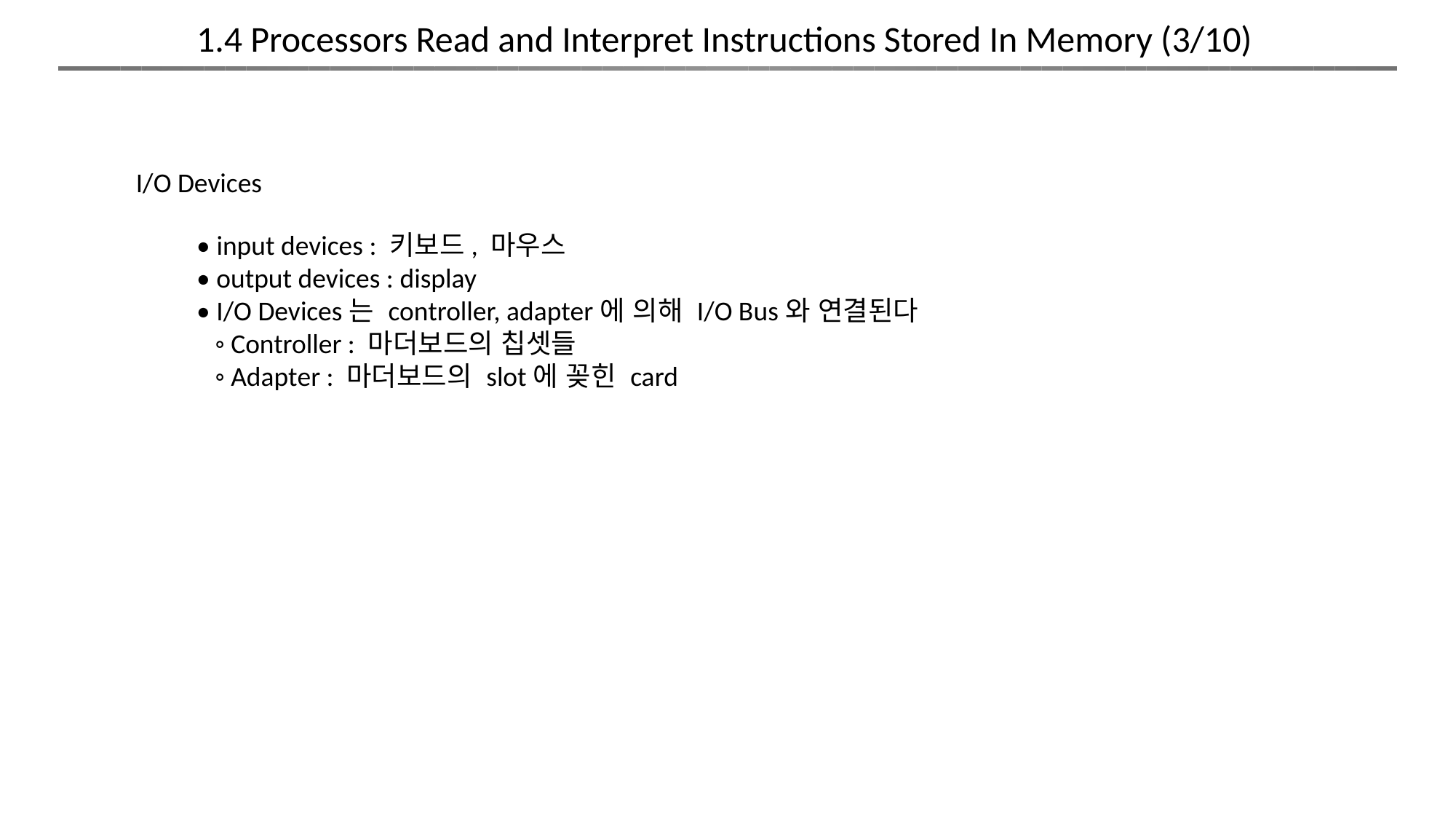

1.4 Processors Read and Interpret Instructions Stored In Memory (3/10)

I/O Devices
• input devices : 키보드, 마우스
• output devices : display
• I/O Devices는 controller, adapter에 의해 I/O Bus와 연결된다
   ◦ Controller : 마더보드의 칩셋들
   ◦ Adapter : 마더보드의 slot에 꽂힌 card